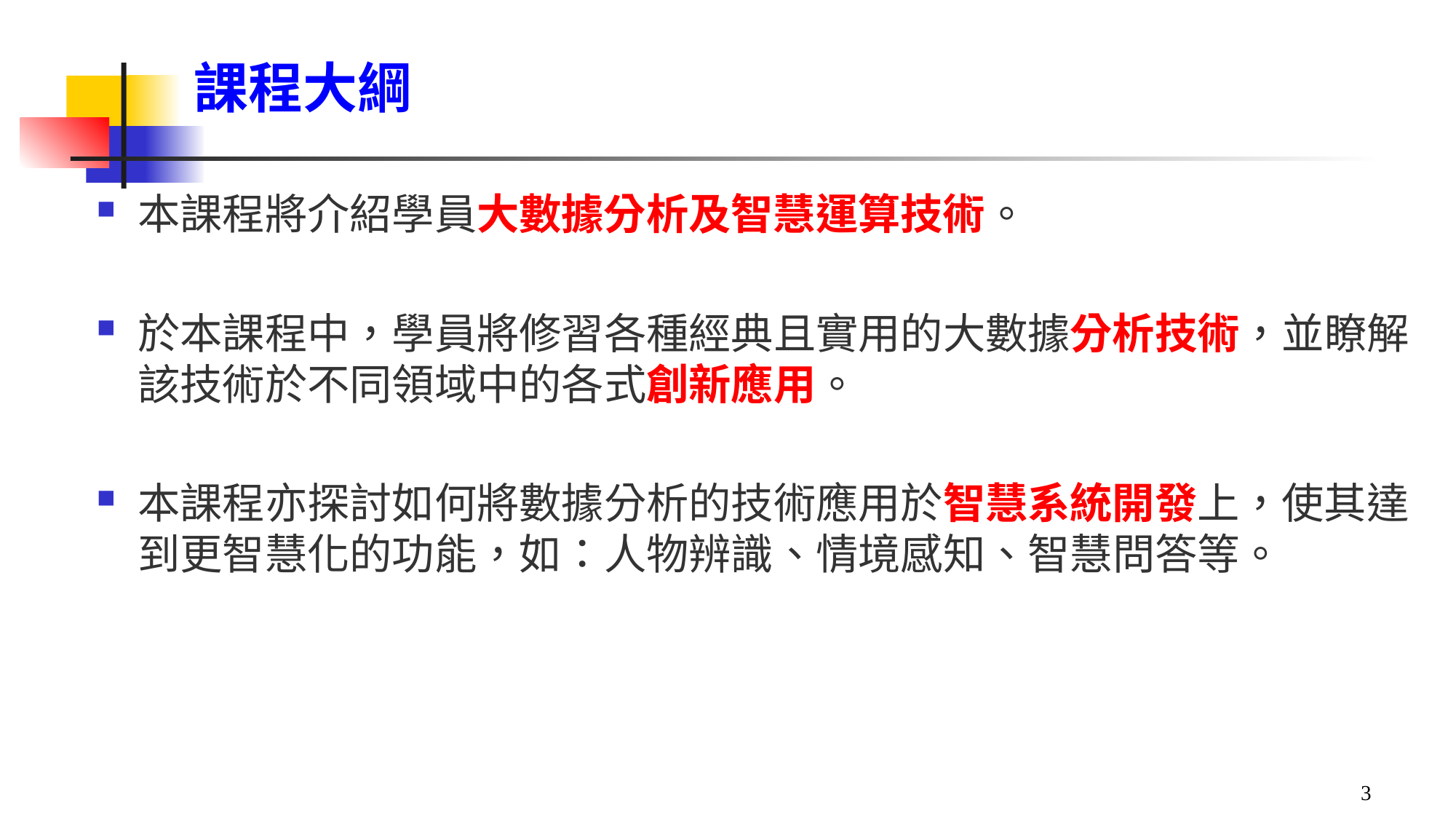

# 課程大綱
本課程將介紹學員大數據分析及智慧運算技術。

於本課程中，學員將修習各種經典且實用的大數據分析技術，並瞭解該技術於不同領域中的各式創新應用。

本課程亦探討如何將數據分析的技術應用於智慧系統開發上，使其達到更智慧化的功能，如：人物辨識、情境感知、智慧問答等。

3